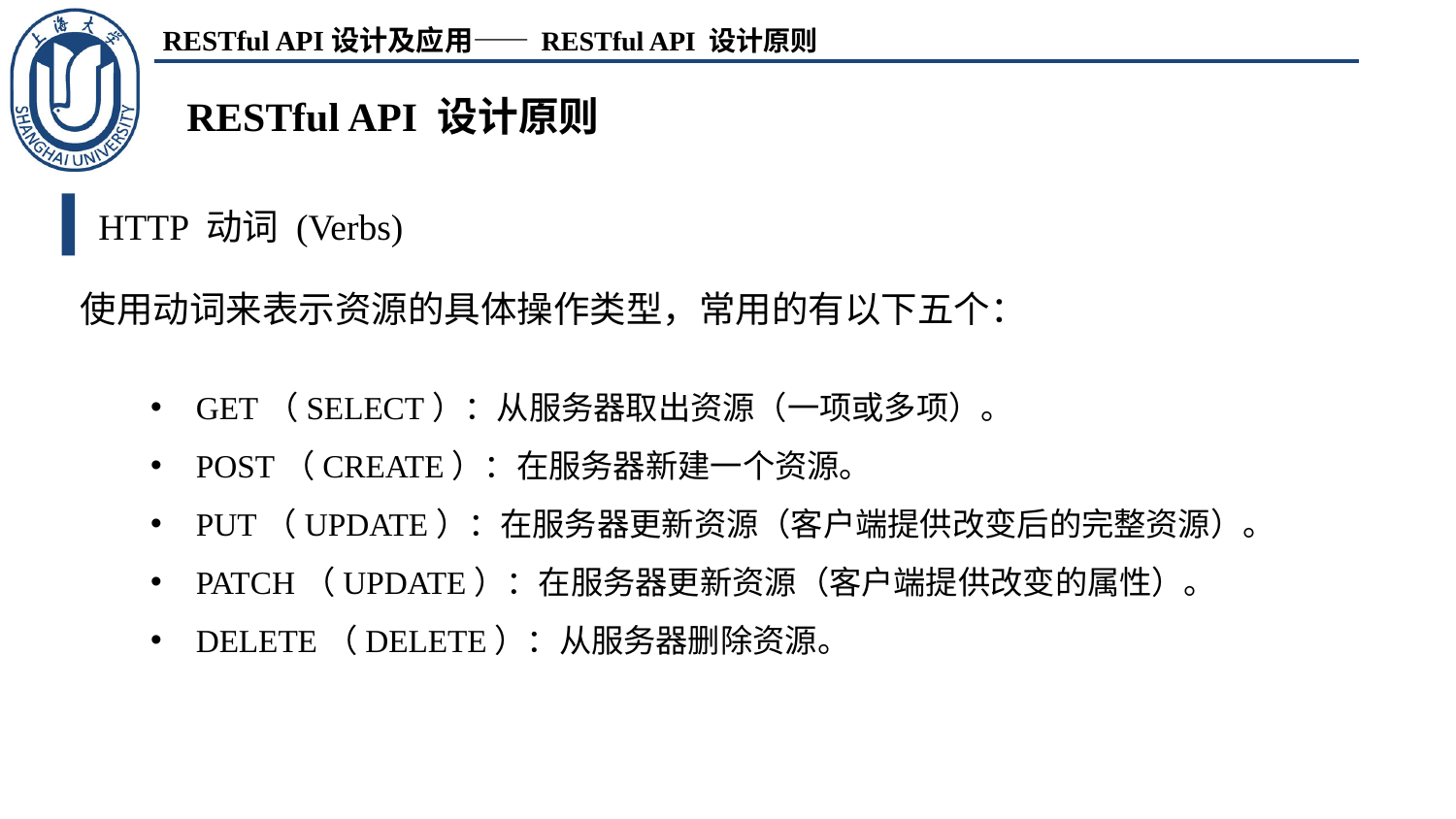

RESTful API 设计原则
RESTful API 设计原则

HTTP 动词 (Verbs)
使用动词来表示资源的具体操作类型，常用的有以下五个：
GET（SELECT）：从服务器取出资源（一项或多项）。
POST（CREATE）：在服务器新建一个资源。
PUT（UPDATE）：在服务器更新资源（客户端提供改变后的完整资源）。
PATCH（UPDATE）：在服务器更新资源（客户端提供改变的属性）。
DELETE（DELETE）：从服务器删除资源。
16